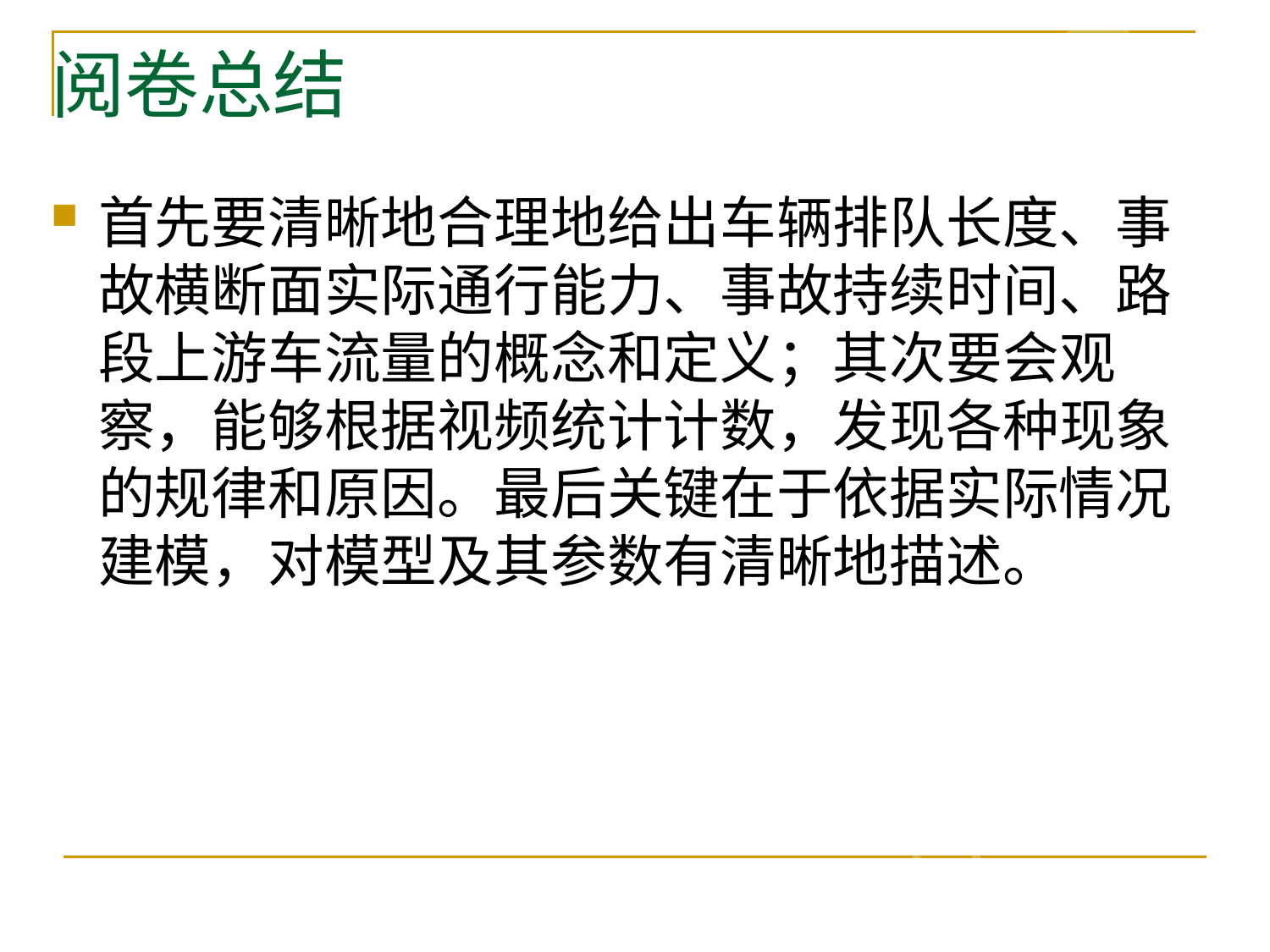

# 阅卷总结
首先要清晰地合理地给出车辆排队长度、事故横断面实际通行能力、事故持续时间、路段上游车流量的概念和定义；其次要会观察，能够根据视频统计计数，发现各种现象的规律和原因。最后关键在于依据实际情况建模，对模型及其参数有清晰地描述。